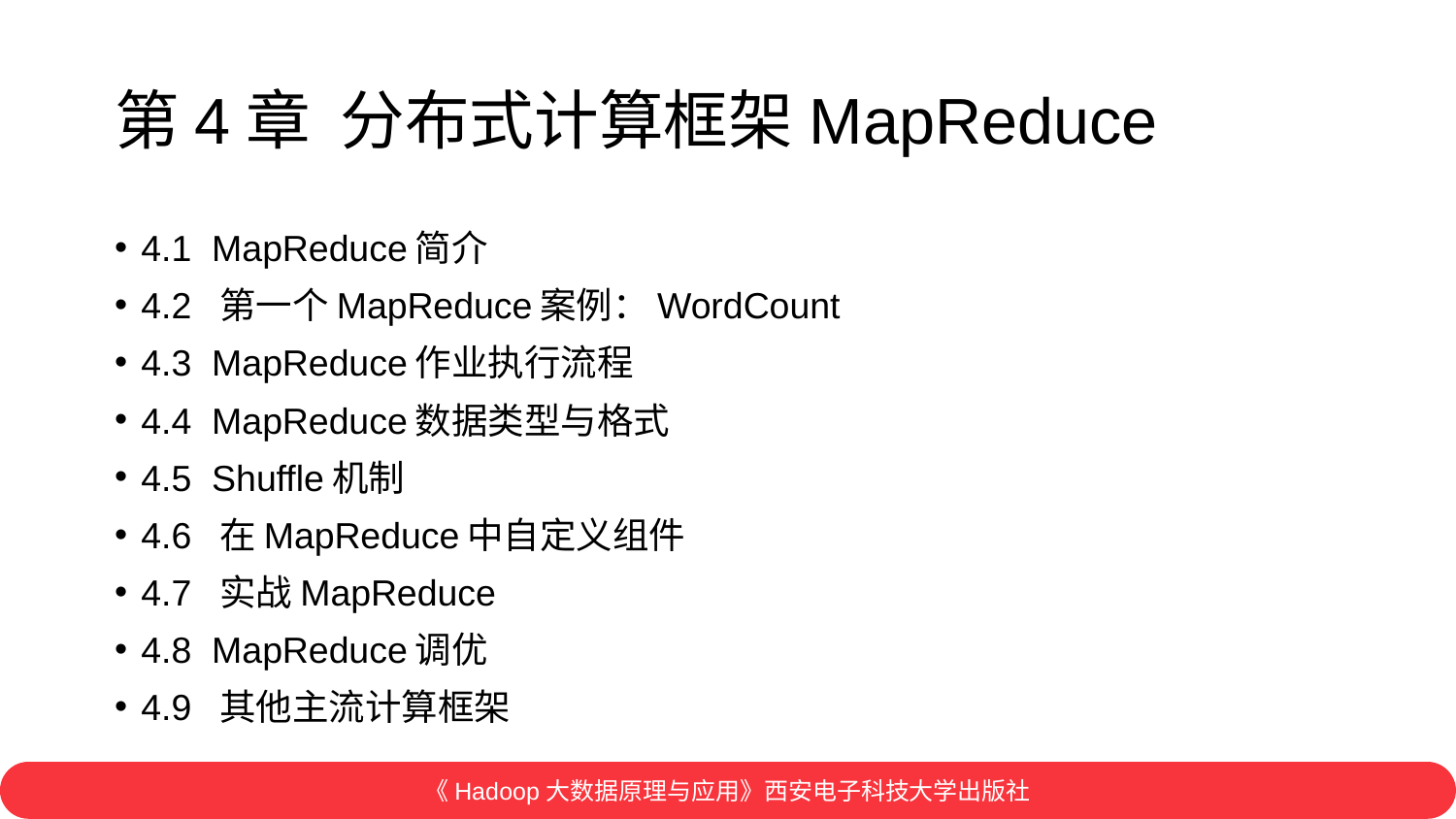

# 第4章  分布式计算框架MapReduce
4.1  MapReduce简介
4.2  第一个MapReduce案例：WordCount
4.3  MapReduce作业执行流程
4.4  MapReduce数据类型与格式
4.5  Shuffle机制
4.6  在MapReduce中自定义组件
4.7  实战MapReduce
4.8  MapReduce调优
4.9  其他主流计算框架